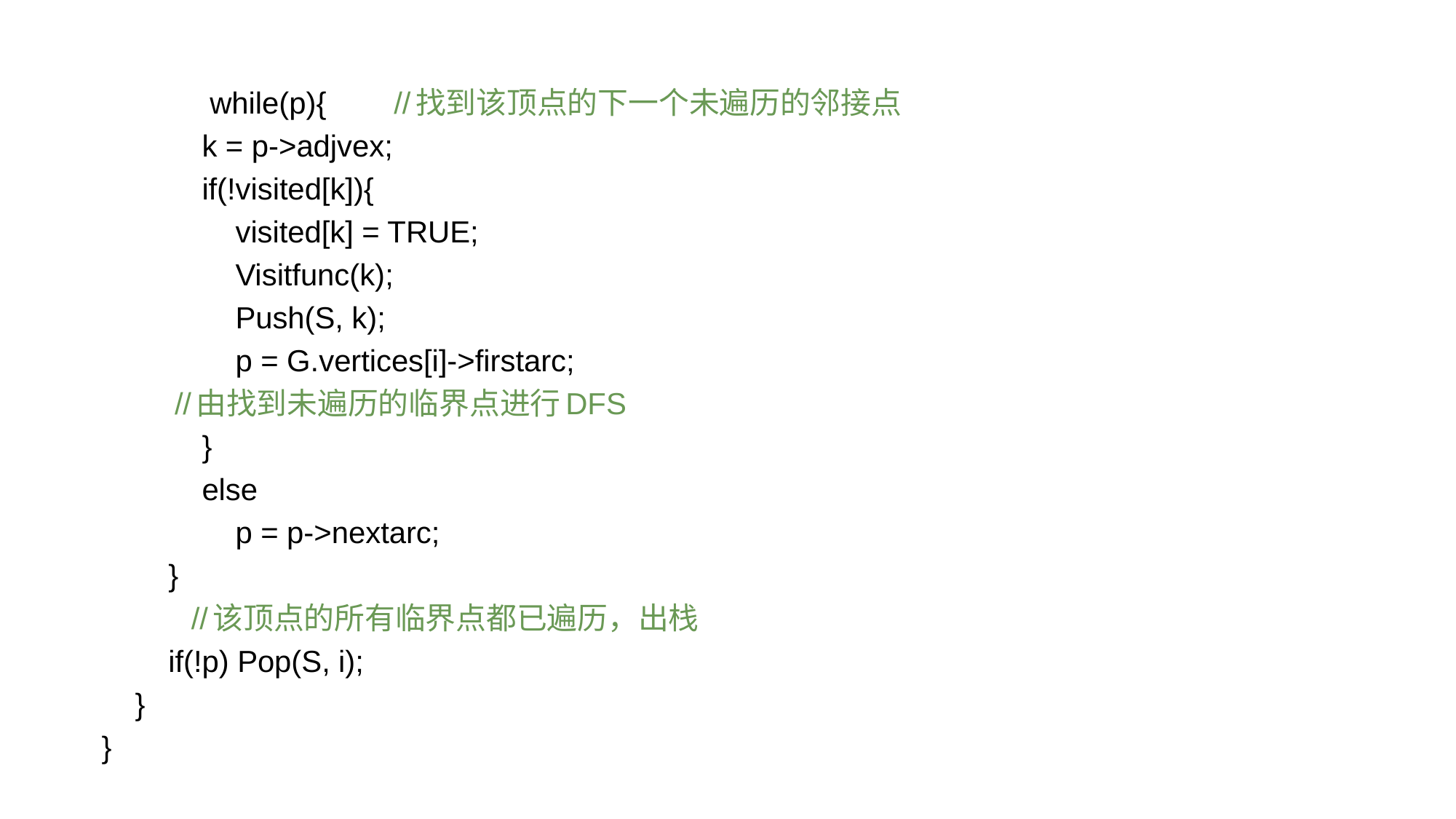

while(p){	//找到该顶点的下一个未遍历的邻接点
            k = p->adjvex;
            if(!visited[k]){
                visited[k] = TRUE;
                Visitfunc(k);
                Push(S, k);
                p = G.vertices[i]->firstarc;
			//由找到未遍历的临界点进行DFS
            }
            else
                p = p->nextarc;
        }
	  //该顶点的所有临界点都已遍历，出栈
        if(!p) Pop(S, i);
    }
}